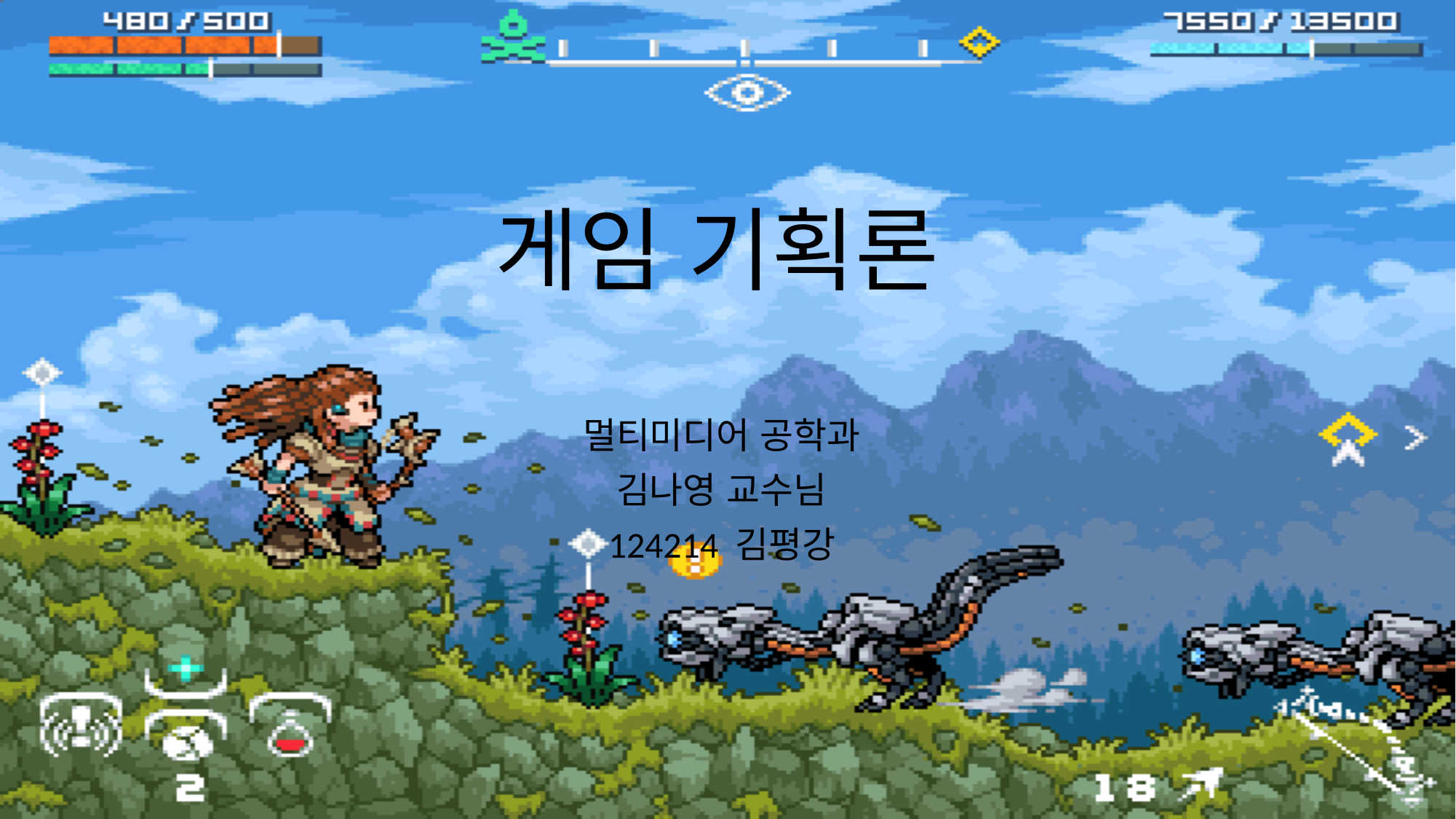

# 게임 기획론
멀티미디어 공학과
김나영 교수님
124214 김평강